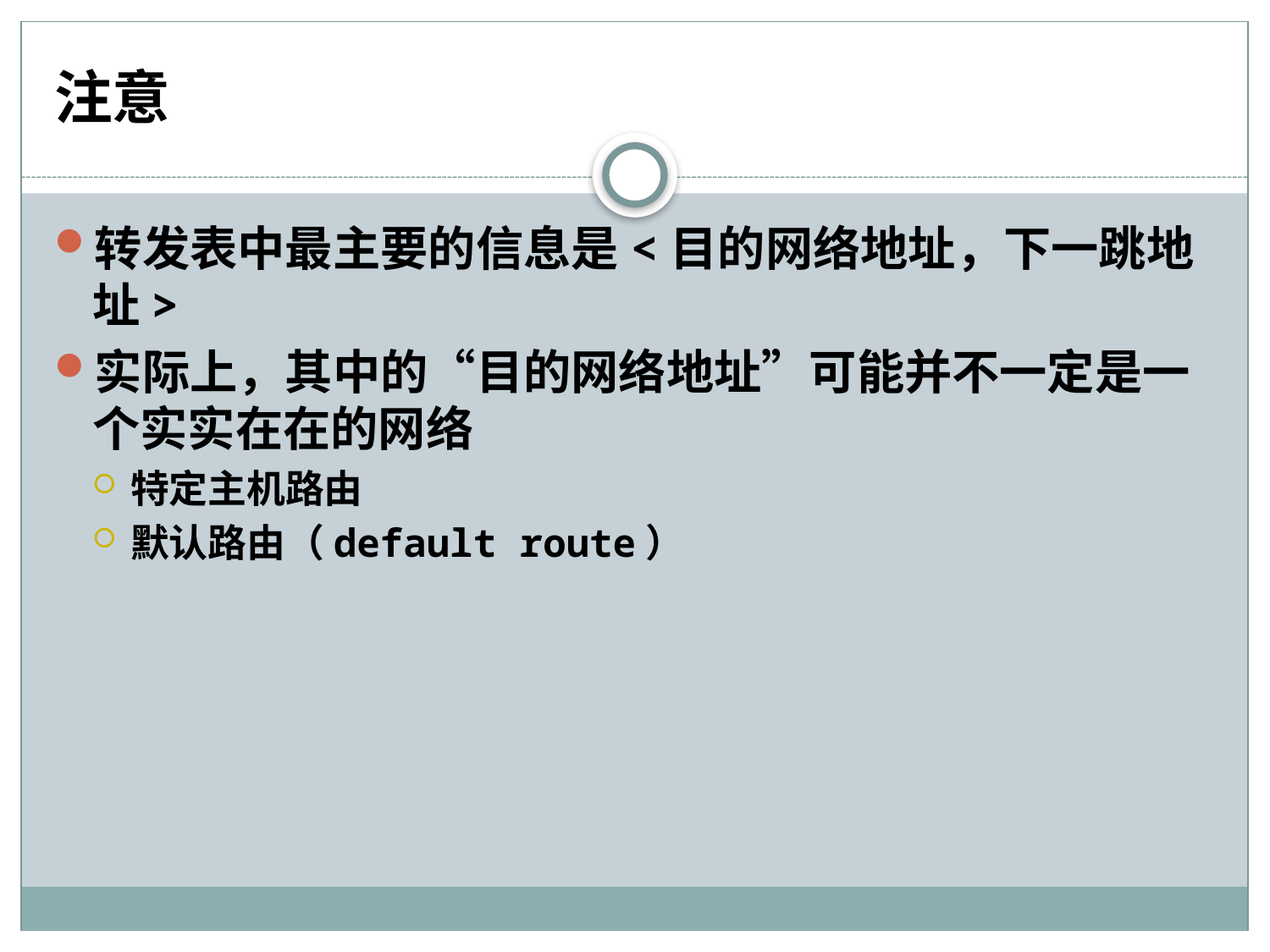

# 注意
转发表中最主要的信息是<目的网络地址，下一跳地址>
实际上，其中的“目的网络地址”可能并不一定是一个实实在在的网络
特定主机路由
默认路由（default route）